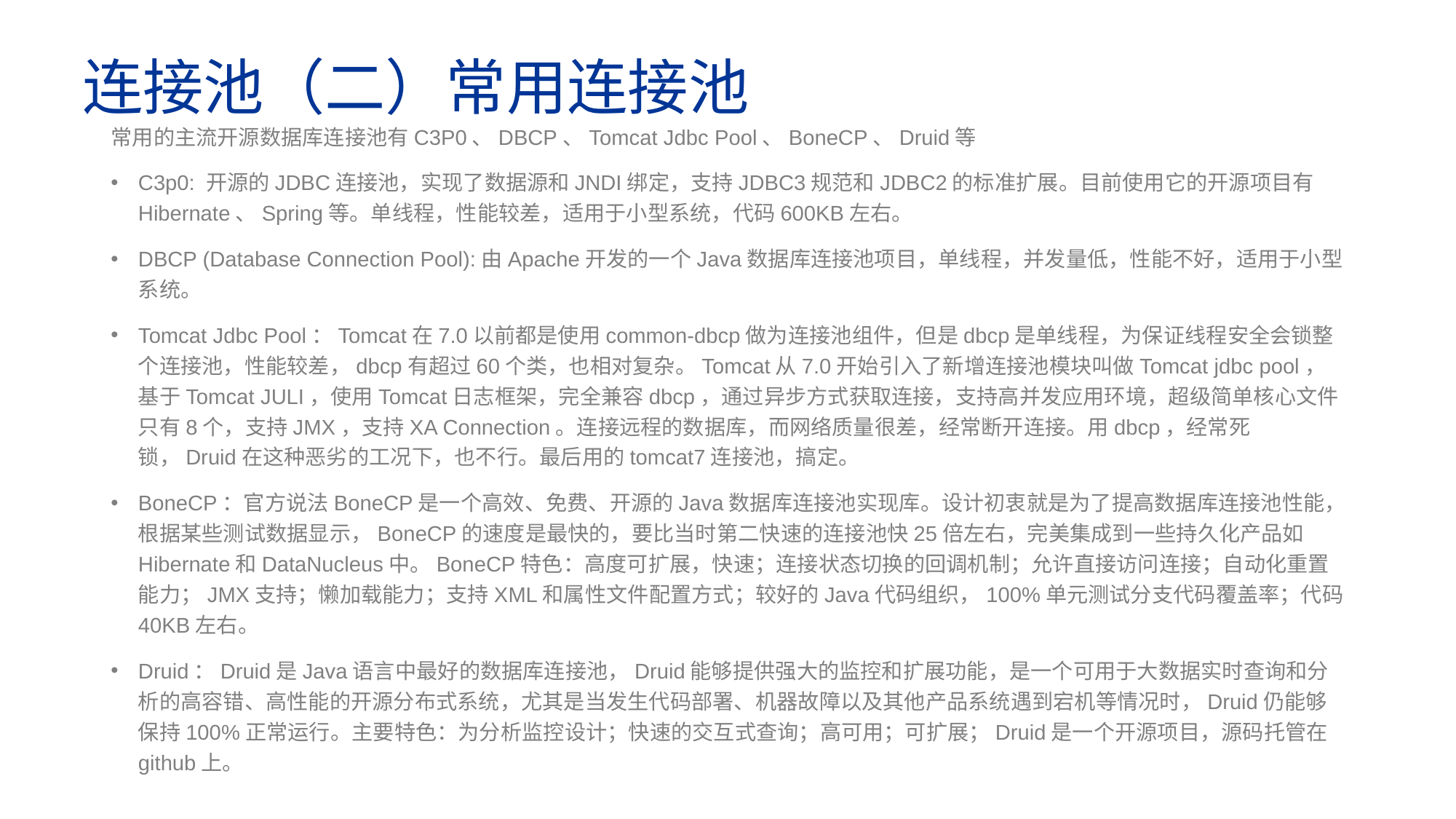

# 连接池（二）常用连接池
常用的主流开源数据库连接池有C3P0、DBCP、Tomcat Jdbc Pool、BoneCP、Druid等
C3p0: 开源的JDBC连接池，实现了数据源和JNDI绑定，支持JDBC3规范和JDBC2的标准扩展。目前使用它的开源项目有Hibernate、Spring等。单线程，性能较差，适用于小型系统，代码600KB左右。
DBCP (Database Connection Pool):由Apache开发的一个Java数据库连接池项目，单线程，并发量低，性能不好，适用于小型系统。
Tomcat Jdbc Pool：Tomcat在7.0以前都是使用common-dbcp做为连接池组件，但是dbcp是单线程，为保证线程安全会锁整个连接池，性能较差，dbcp有超过60个类，也相对复杂。Tomcat从7.0开始引入了新增连接池模块叫做Tomcat jdbc pool，基于Tomcat JULI，使用Tomcat日志框架，完全兼容dbcp，通过异步方式获取连接，支持高并发应用环境，超级简单核心文件只有8个，支持JMX，支持XA Connection。连接远程的数据库，而网络质量很差，经常断开连接。用dbcp，经常死锁，Druid在这种恶劣的工况下，也不行。最后用的tomcat7连接池，搞定。
BoneCP：官方说法BoneCP是一个高效、免费、开源的Java数据库连接池实现库。设计初衷就是为了提高数据库连接池性能，根据某些测试数据显示，BoneCP的速度是最快的，要比当时第二快速的连接池快25倍左右，完美集成到一些持久化产品如Hibernate和DataNucleus中。BoneCP特色：高度可扩展，快速；连接状态切换的回调机制；允许直接访问连接；自动化重置能力；JMX支持；懒加载能力；支持XML和属性文件配置方式；较好的Java代码组织，100%单元测试分支代码覆盖率；代码40KB左右。
Druid：Druid是Java语言中最好的数据库连接池，Druid能够提供强大的监控和扩展功能，是一个可用于大数据实时查询和分析的高容错、高性能的开源分布式系统，尤其是当发生代码部署、机器故障以及其他产品系统遇到宕机等情况时，Druid仍能够保持100%正常运行。主要特色：为分析监控设计；快速的交互式查询；高可用；可扩展；Druid是一个开源项目，源码托管在github上。